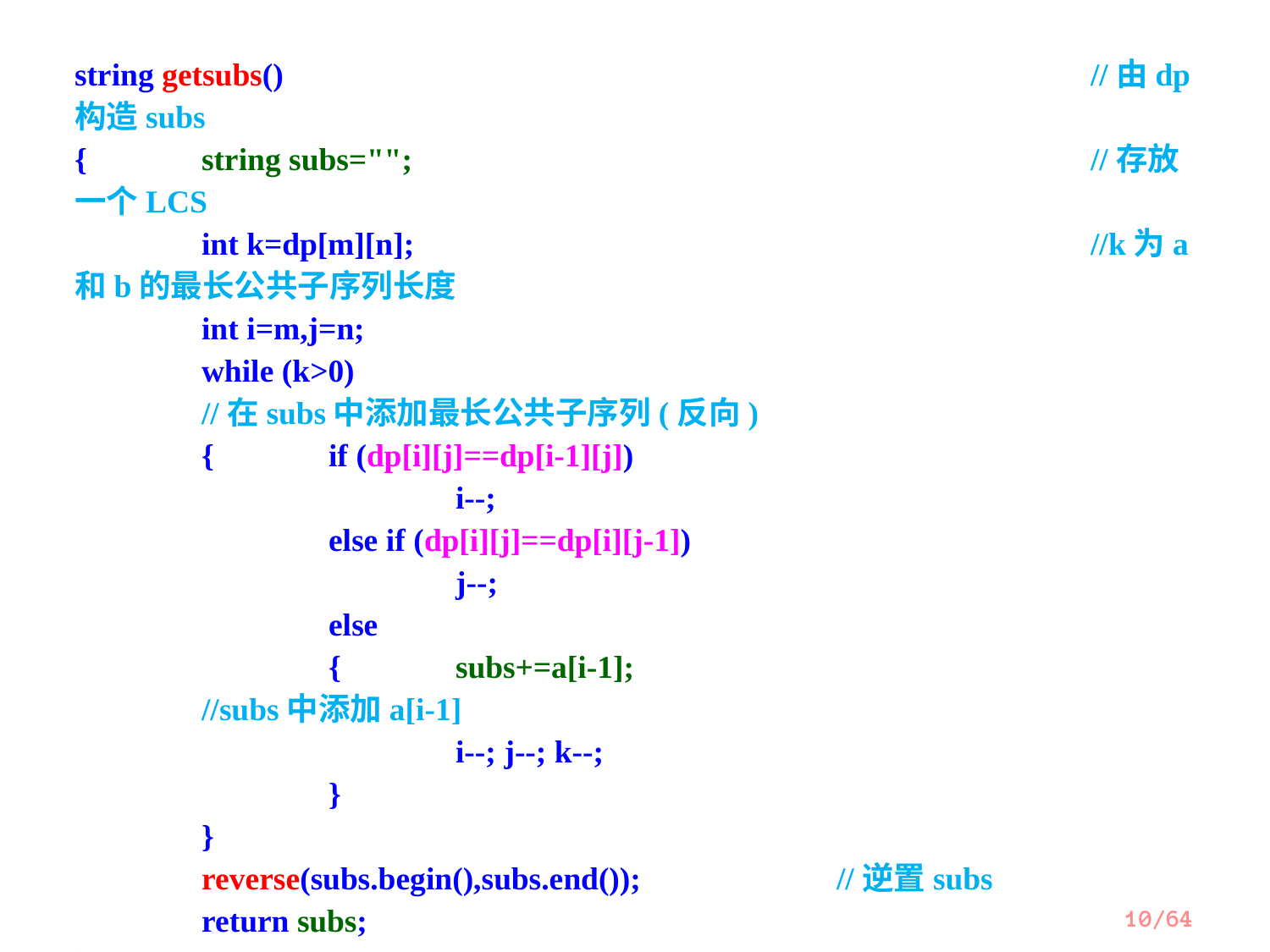

string getsubs()							//由dp构造subs
{	string subs="";						//存放一个LCS
	int k=dp[m][n];						//k为a和b的最长公共子序列长度
	int i=m,j=n;
	while (k>0)							//在subs中添加最长公共子序列(反向)
	{	if (dp[i][j]==dp[i-1][j])
			i--;
		else if (dp[i][j]==dp[i][j-1])
			j--;
		else
		{	subs+=a[i-1];					//subs中添加a[i-1]
			i--; j--; k--;
		}
	}
	reverse(subs.begin(),subs.end());		//逆置subs
	return subs;
}
10/64